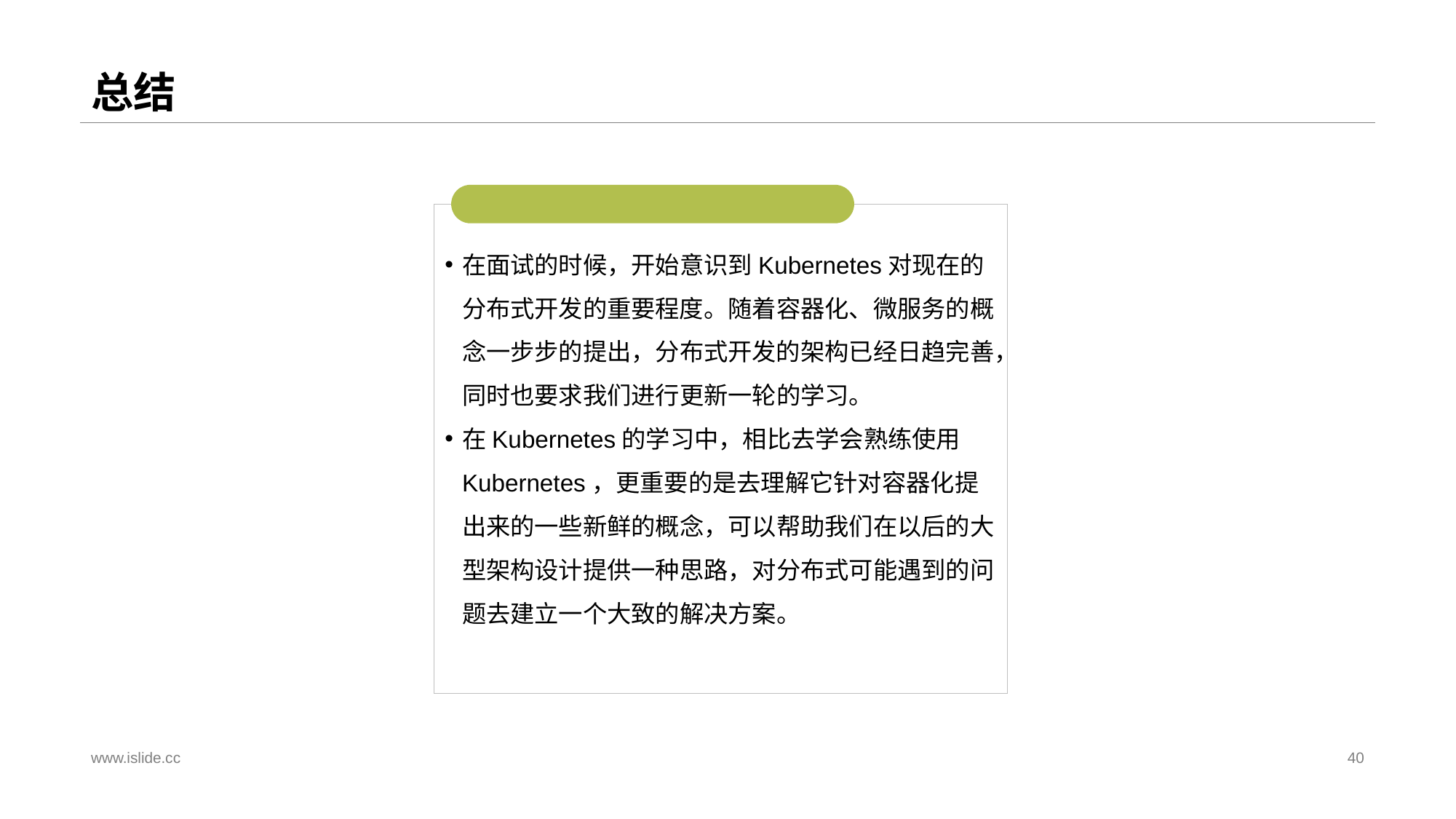

# 总结

在面试的时候，开始意识到Kubernetes对现在的分布式开发的重要程度。随着容器化、微服务的概念一步步的提出，分布式开发的架构已经日趋完善，同时也要求我们进行更新一轮的学习。
在Kubernetes的学习中，相比去学会熟练使用Kubernetes，更重要的是去理解它针对容器化提出来的一些新鲜的概念，可以帮助我们在以后的大型架构设计提供一种思路，对分布式可能遇到的问题去建立一个大致的解决方案。
www.islide.cc
40